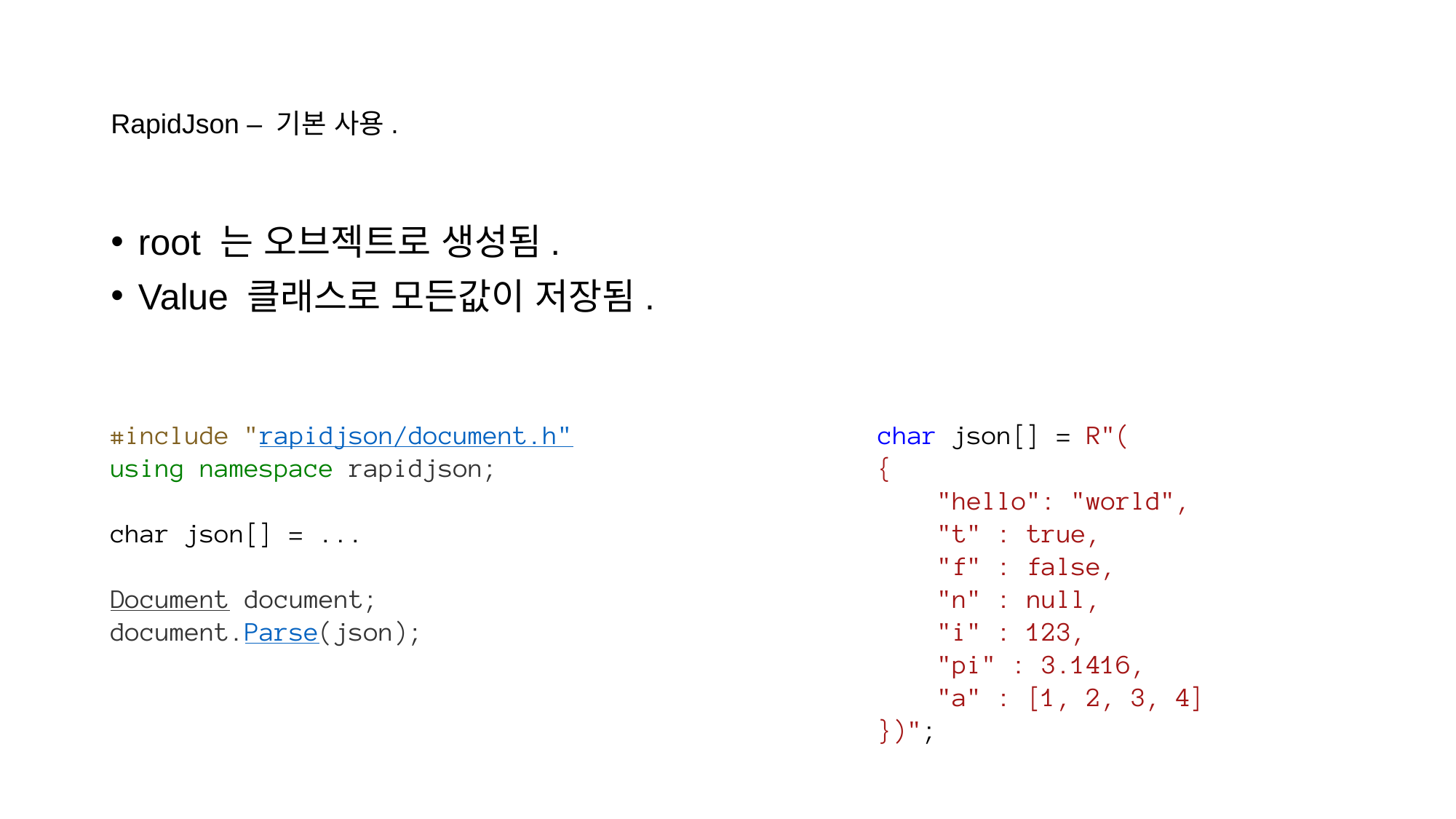

# RapidJson – 기본 사용.
root 는 오브젝트로 생성됨.
Value 클래스로 모든값이 저장됨.
#include "rapidjson/document.h"
using namespace rapidjson;

char json[] = ...

Document document;
document.Parse(json);

char json[] = R"(
{
    "hello": "world",
    "t" : true,
    "f" : false,
    "n" : null,
    "i" : 123,
    "pi" : 3.1416,
    "a" : [1, 2, 3, 4]
})";